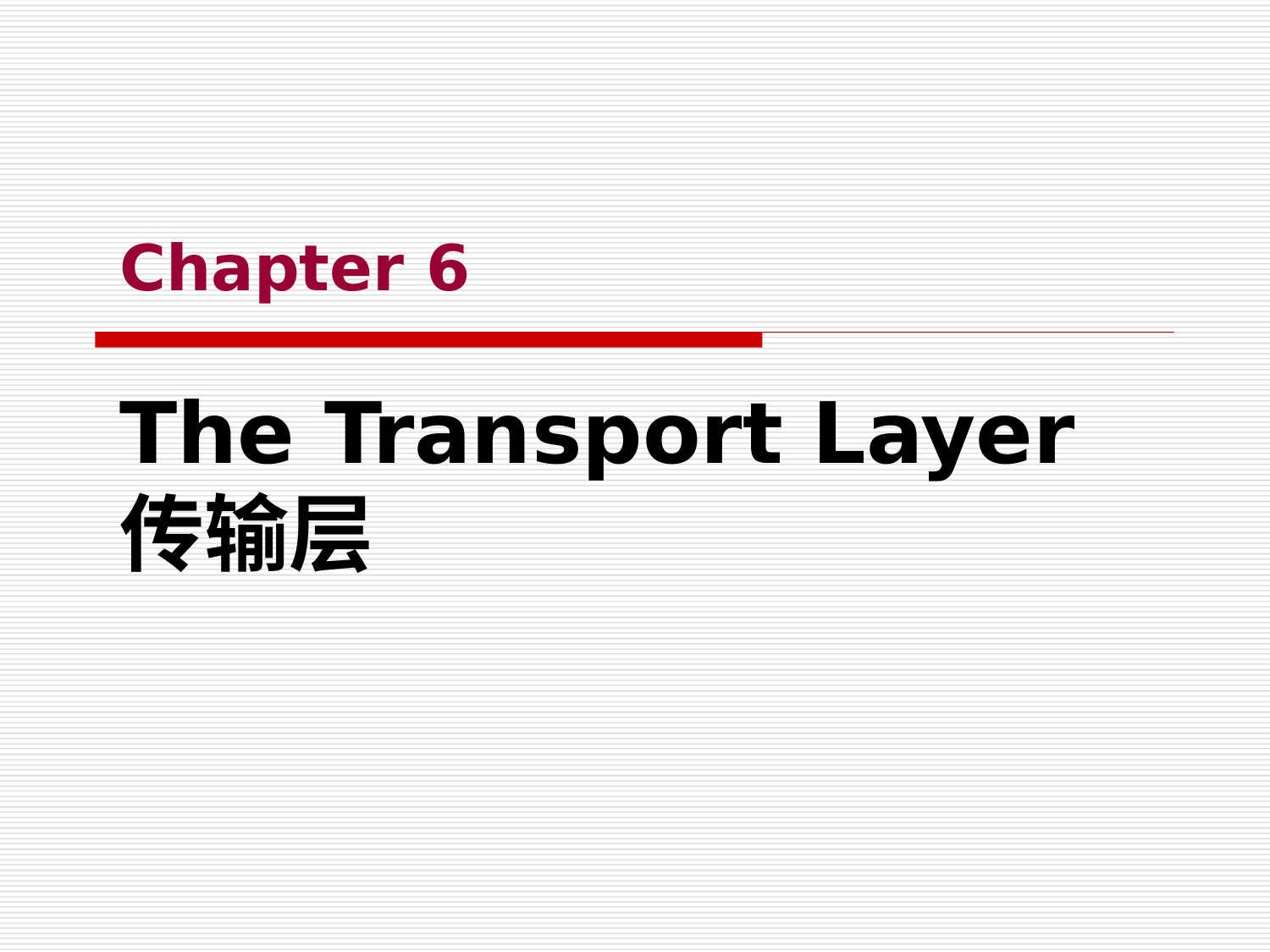

Chapter 6
# The Transport Layer 传输层